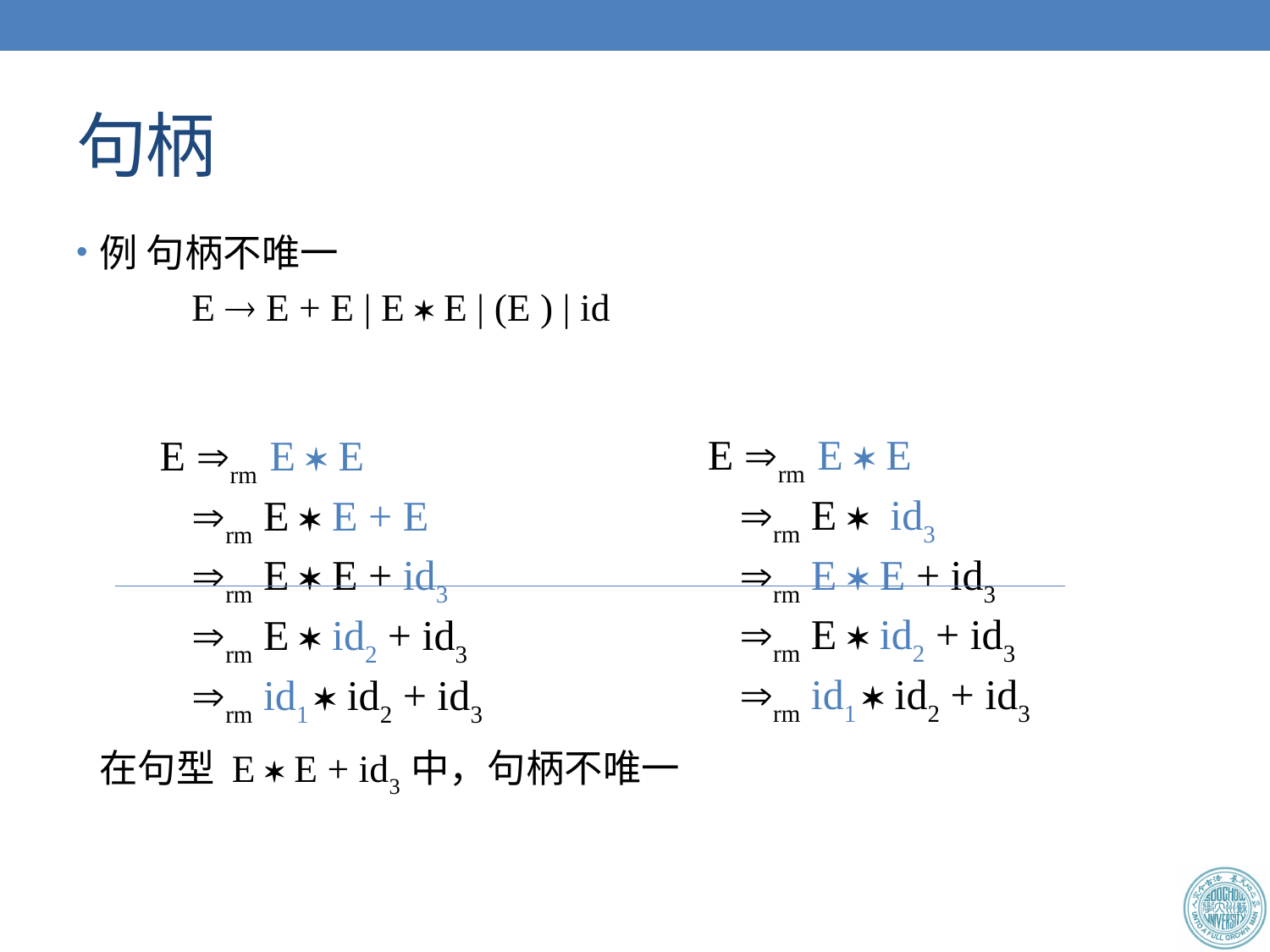

# 句柄
例 句柄不唯一
	E → E + E | E ∗ E | (E ) | id

		在句型 E ∗ E + id3 中，句柄不唯一

E ⇒rm  E ∗ E
   ⇒rm E ∗  id3
   ⇒rm E ∗ E + id3
   ⇒rm E ∗ id2 + id3
   ⇒rm id1 ∗ id2 + id3

E ⇒rm  E ∗ E
   ⇒rm E ∗ E + E
   ⇒rm E ∗ E + id3
   ⇒rm E ∗ id2 + id3
   ⇒rm id1 ∗ id2 + id3